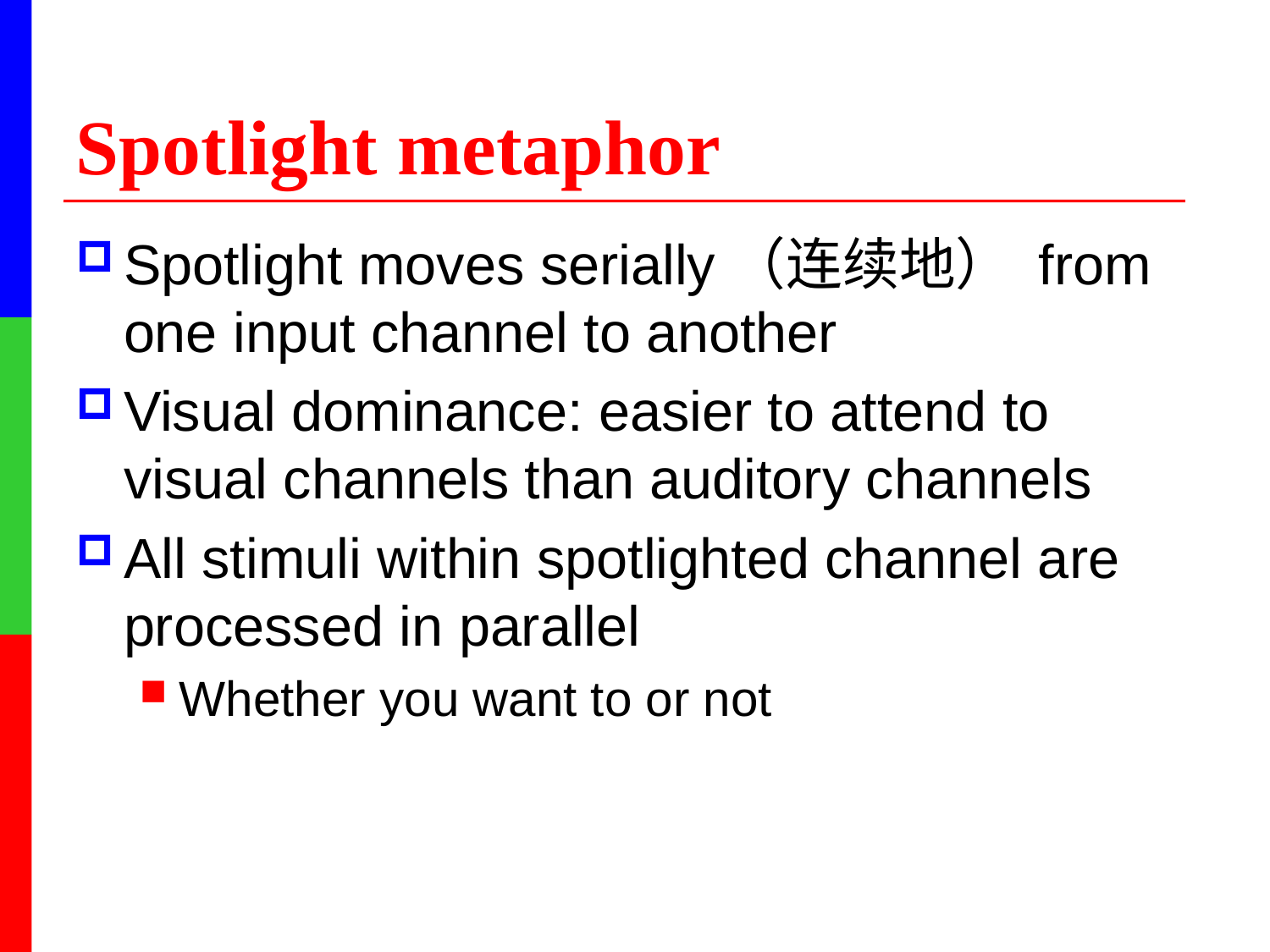

# Spotlight metaphor
Spotlight moves serially（连续地） from one input channel to another
Visual dominance: easier to attend to visual channels than auditory channels
All stimuli within spotlighted channel are processed in parallel
Whether you want to or not